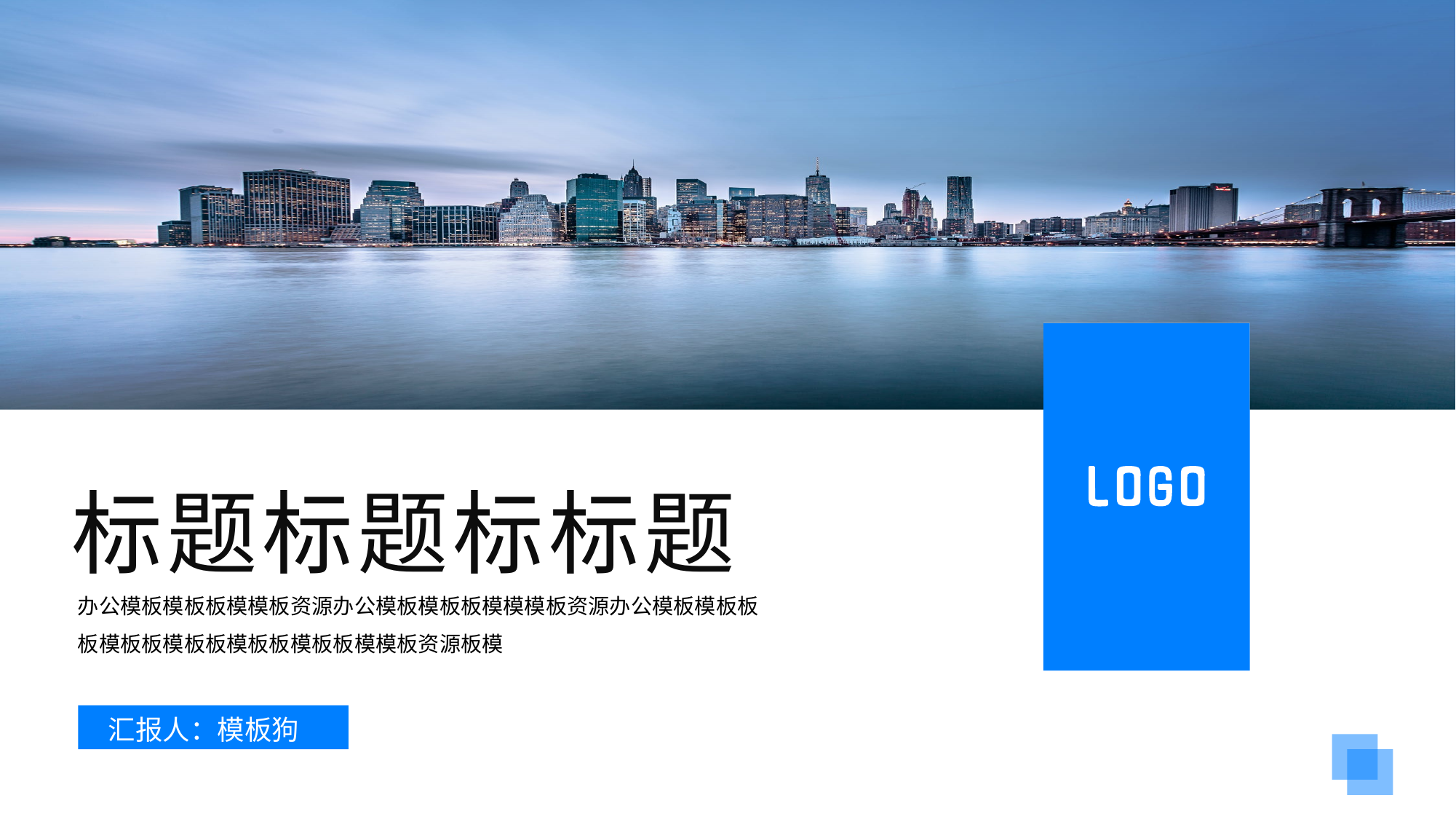

标题标题标标题

办公模板模板板模模板资源办公模板模板板模模模板资源办公模板模板板板模板板模板板模板板模板板模模板资源板模

汇报人：模板狗